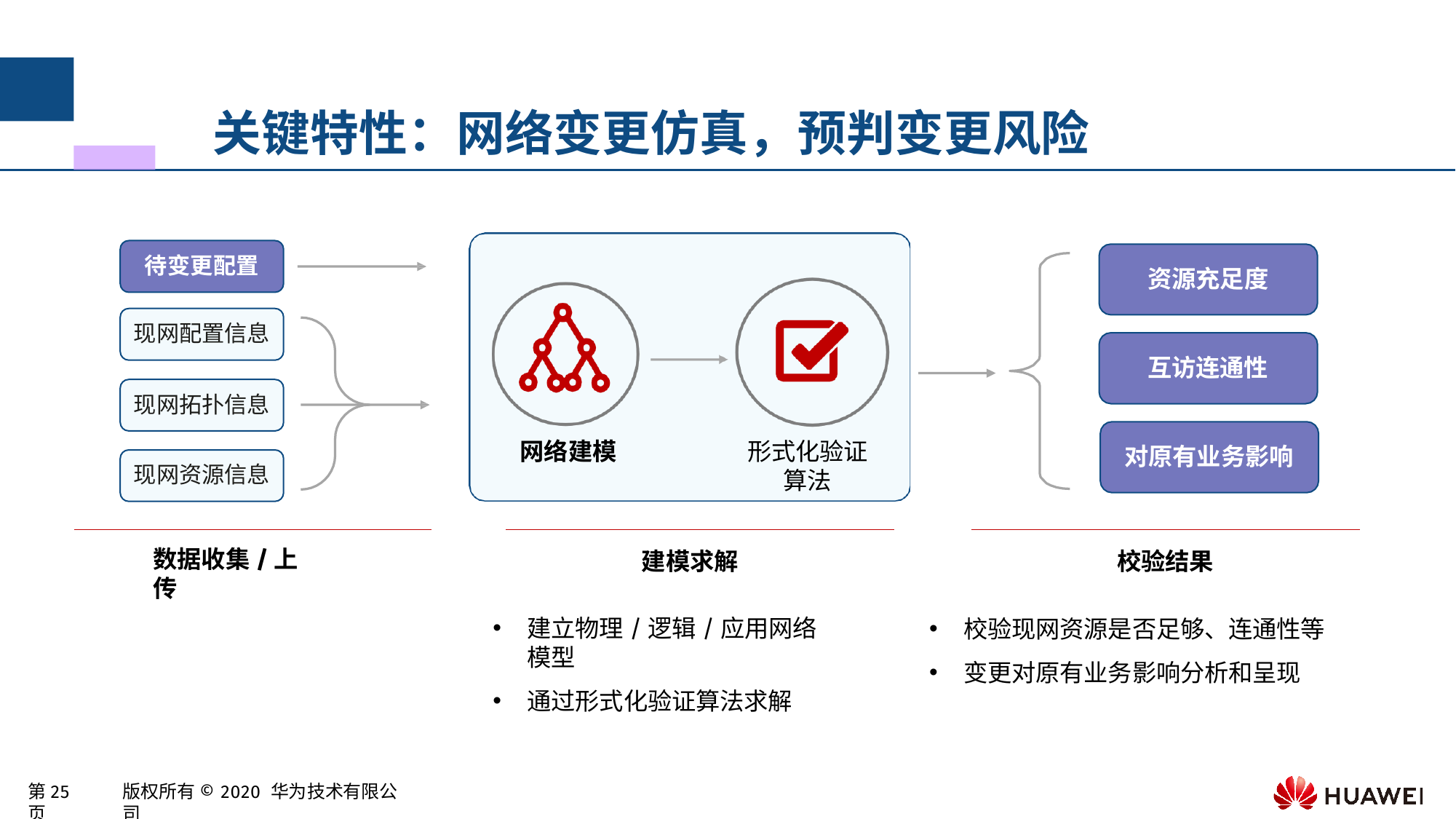

# 关键特性：网络变更仿真，预判变更风险

待变更配置

资源充足度

现网配置信息

互访连通性

现网拓扑信息

网络建模
形式化验证 算法
对原有业务影响

现网资源信息

数据收集/上传
建模求解
校验结果
建立物理/逻辑/应用网络模型
通过形式化验证算法求解
校验现网资源是否足够、连通性等
变更对原有业务影响分析和呈现
第25页
版权所有© 2020 华为技术有限公司